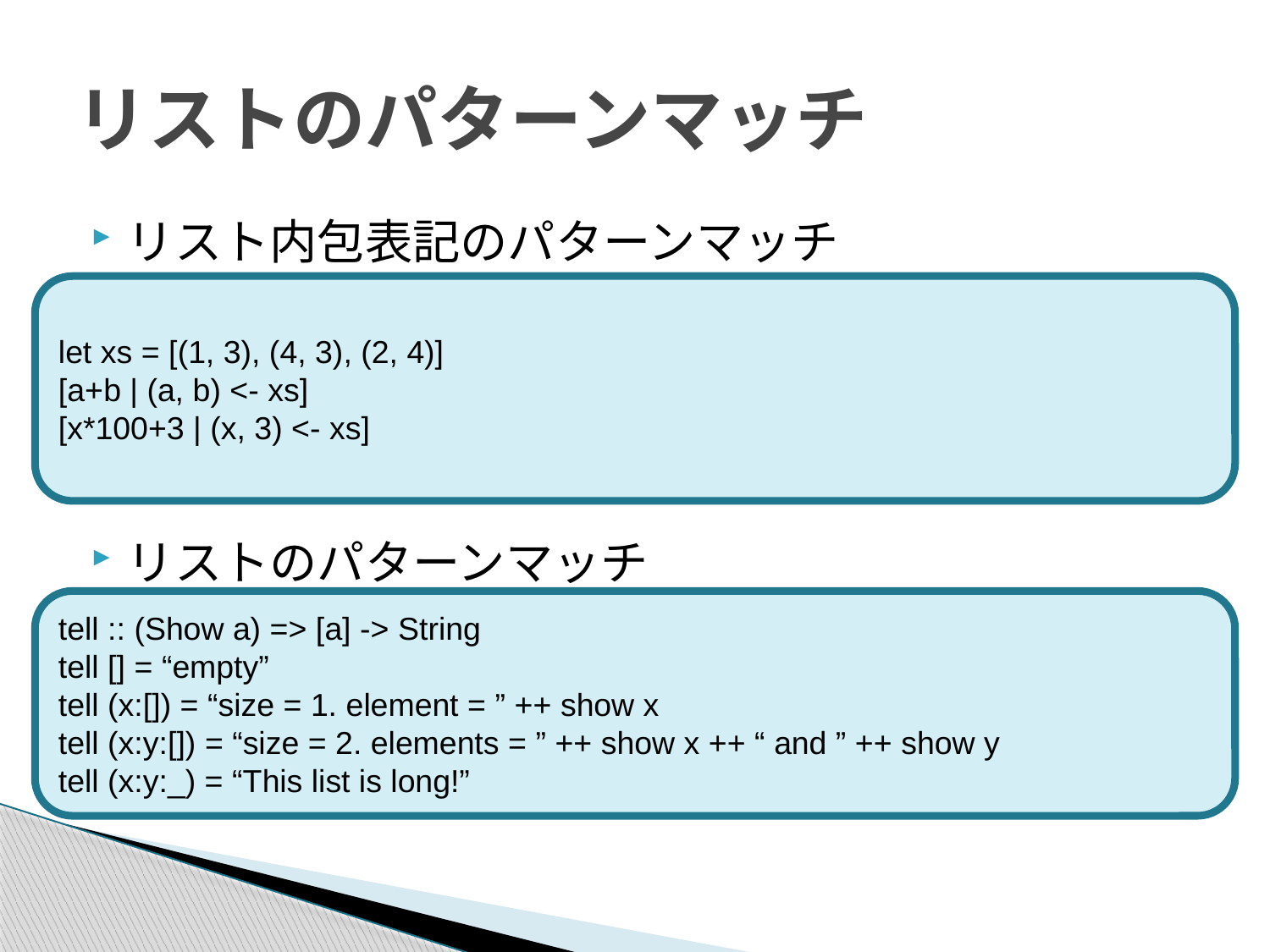

# リストのパターンマッチ
リスト内包表記のパターンマッチ

リストのパターンマッチ

let xs = [(1, 3), (4, 3), (2, 4)]
[a+b | (a, b) <- xs]
[x*100+3 | (x, 3) <- xs]
tell :: (Show a) => [a] -> String
tell [] = “empty”
tell (x:[]) = “size = 1. element = ” ++ show x
tell (x:y:[]) = “size = 2. elements = ” ++ show x ++ “ and ” ++ show y
tell (x:y:_) = “This list is long!”